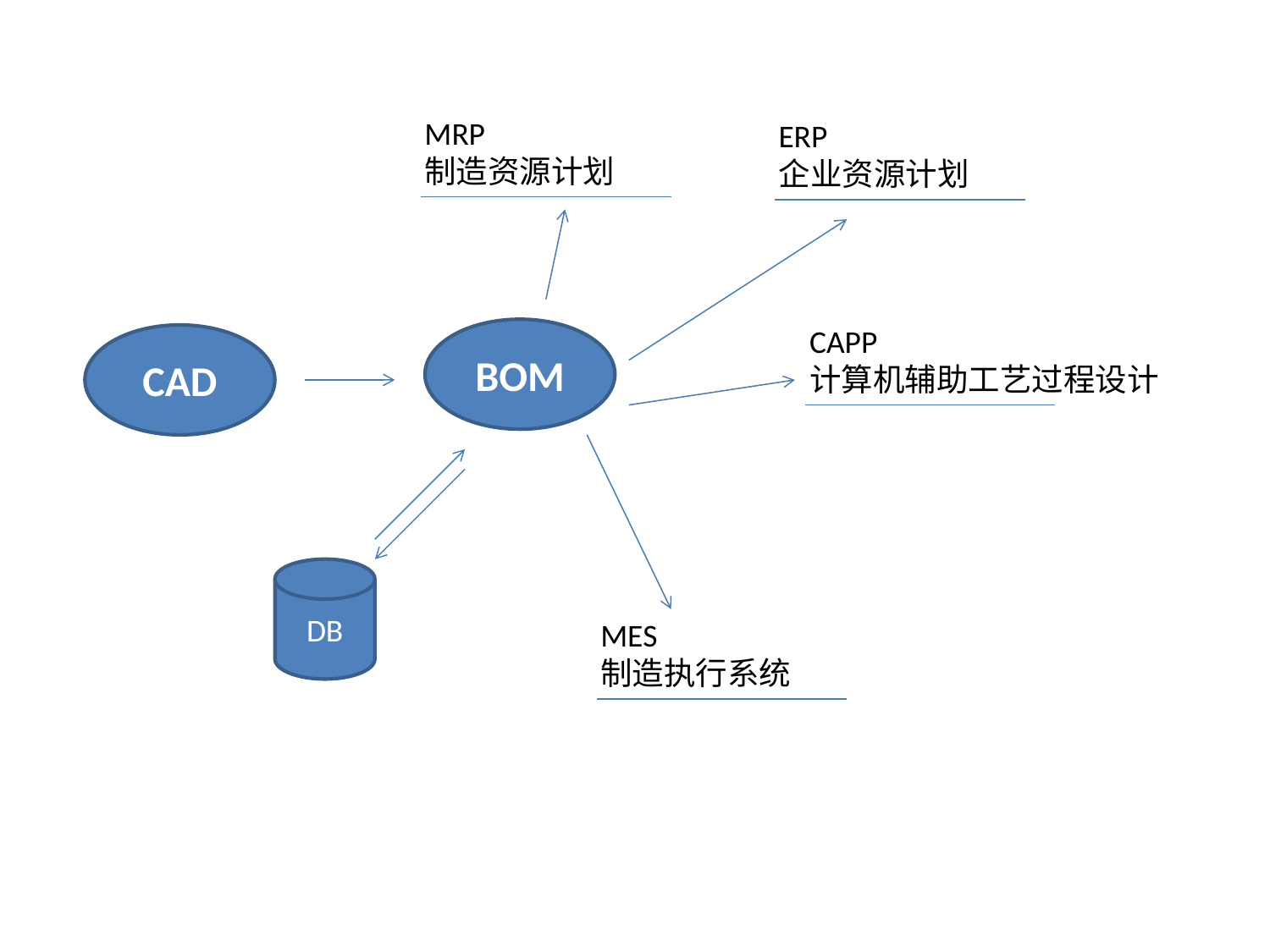

MRP
制造资源计划
ERP
企业资源计划
CAPP
计算机辅助工艺过程设计
BOM
CAD
DB
MES
制造执行系统